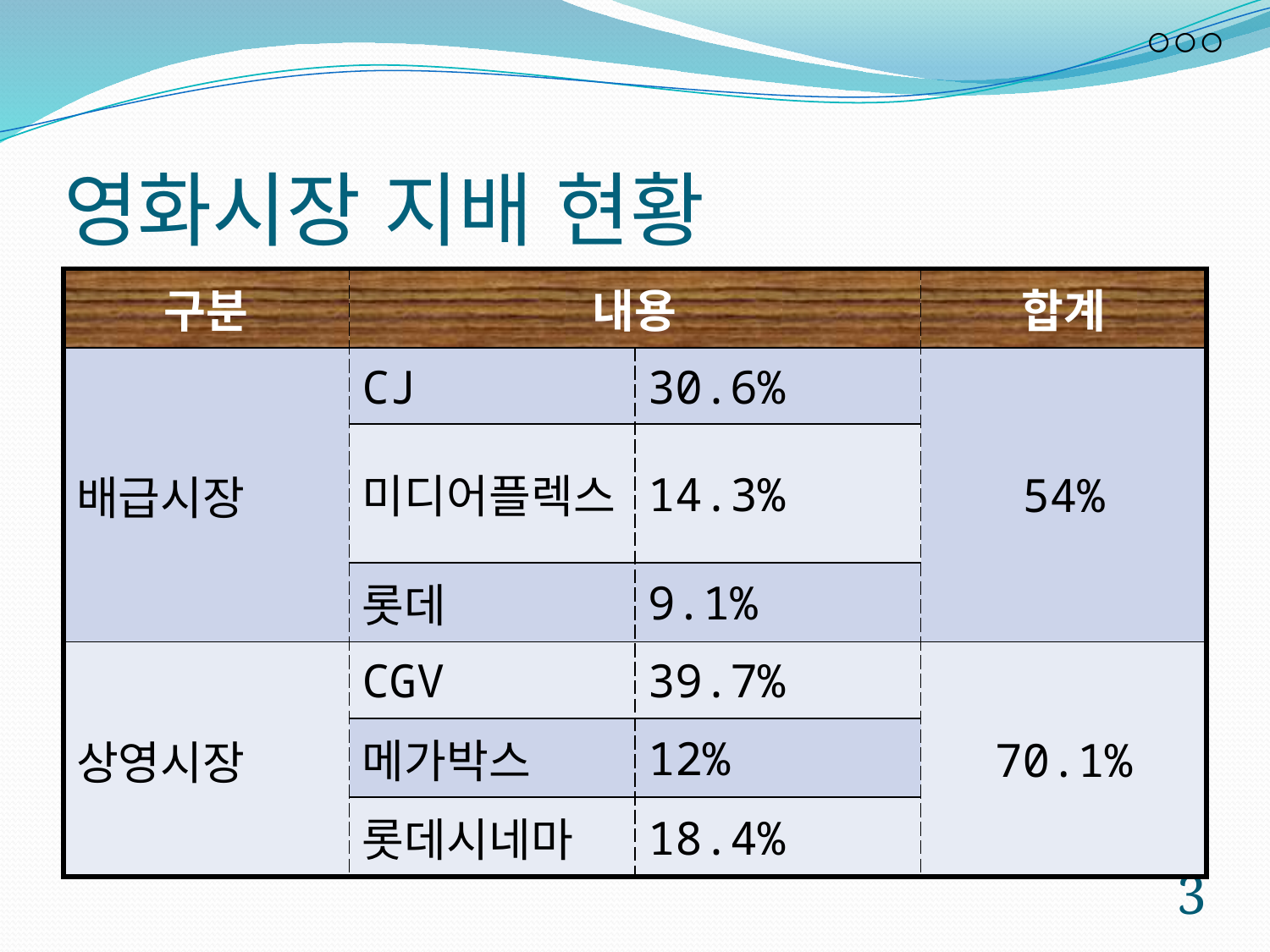

# 영화시장 지배 현황
| 구분 | 내용 |  | 합계 |
| --- | --- | --- | --- |
| 배급시장 | CJ | 30.6% | 54% |
|  | 미디어플렉스 | 14.3% |  |
|  | 롯데 | 9.1% |  |
| 상영시장 | CGV | 39.7% | 70.1% |
|  | 메가박스 | 12% |  |
|  | 롯데시네마 | 18.4% |  |
3